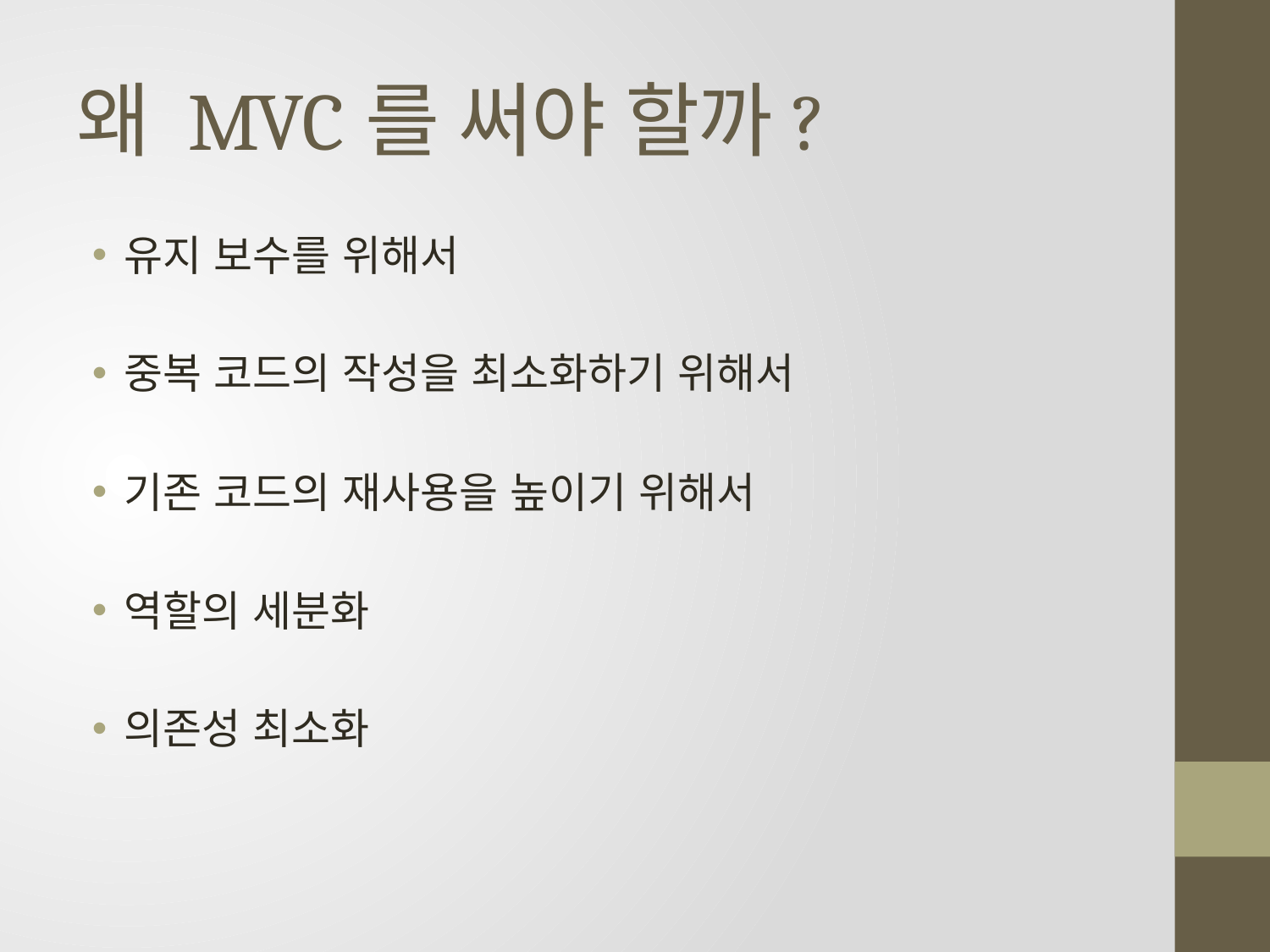

# 왜 MVC를 써야 할까?
유지 보수를 위해서

중복 코드의 작성을 최소화하기 위해서

기존 코드의 재사용을 높이기 위해서

역할의 세분화

의존성 최소화